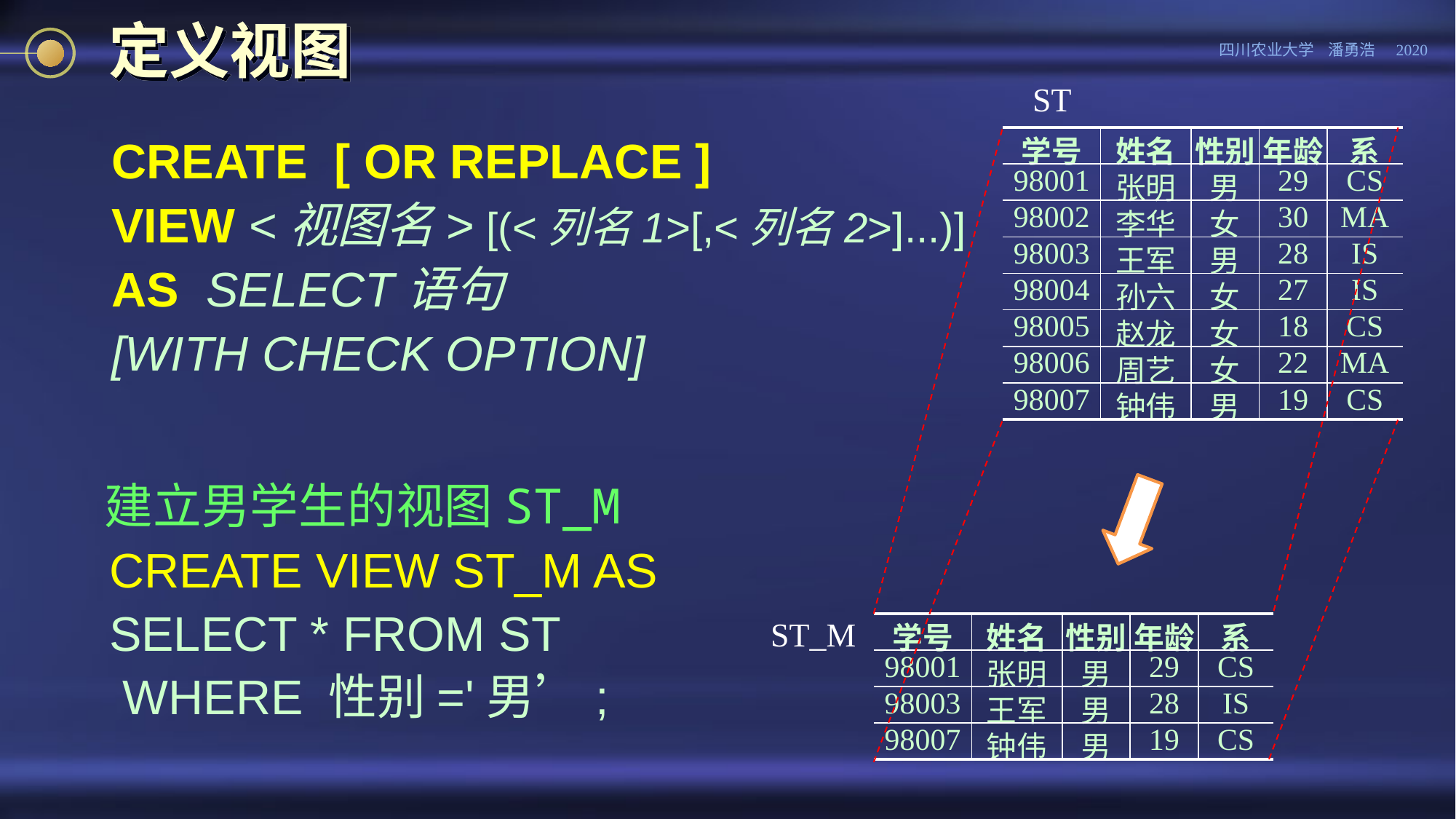

# 定义视图
ST
CREATE  [ OR REPLACE ]
VIEW <视图名> [(<列名1>[,<列名2>]...)]
AS  SELECT语句
[WITH CHECK OPTION]

| 学号 | 姓名 | 性别 | 年龄 | 系 |
| --- | --- | --- | --- | --- |
| 98001 | 张明 | 男 | 29 | CS |
| 98002 | 李华 | 女 | 30 | MA |
| 98003 | 王军 | 男 | 28 | IS |
| 98004 | 孙六 | 女 | 27 | IS |
| 98005 | 赵龙 | 女 | 18 | CS |
| 98006 | 周艺 | 女 | 22 | MA |
| 98007 | 钟伟 | 男 | 19 | CS |

建立男学生的视图ST_M

CREATE VIEW ST_M AS
SELECT * FROM ST
 WHERE 性别='男’;
ST_M
| 学号 | 姓名 | 性别 | 年龄 | 系 |
| --- | --- | --- | --- | --- |
| 98001 | 张明 | 男 | 29 | CS |
| 98003 | 王军 | 男 | 28 | IS |
| 98007 | 钟伟 | 男 | 19 | CS |